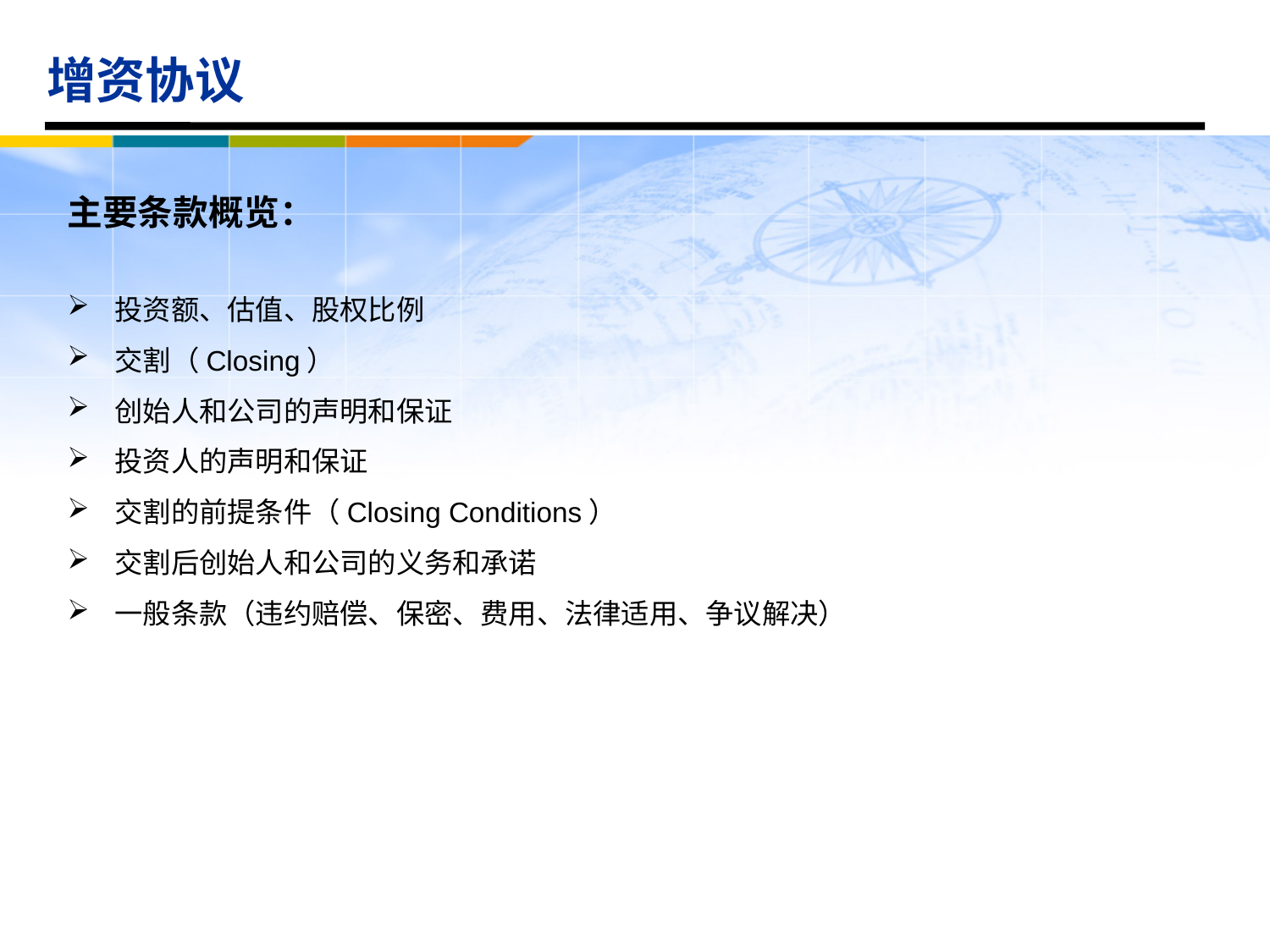

增资协议

主要条款概览：

投资额、估值、股权比例
交割（Closing）
创始人和公司的声明和保证
投资人的声明和保证
交割的前提条件（Closing Conditions）
交割后创始人和公司的义务和承诺
一般条款（违约赔偿、保密、费用、法律适用、争议解决）